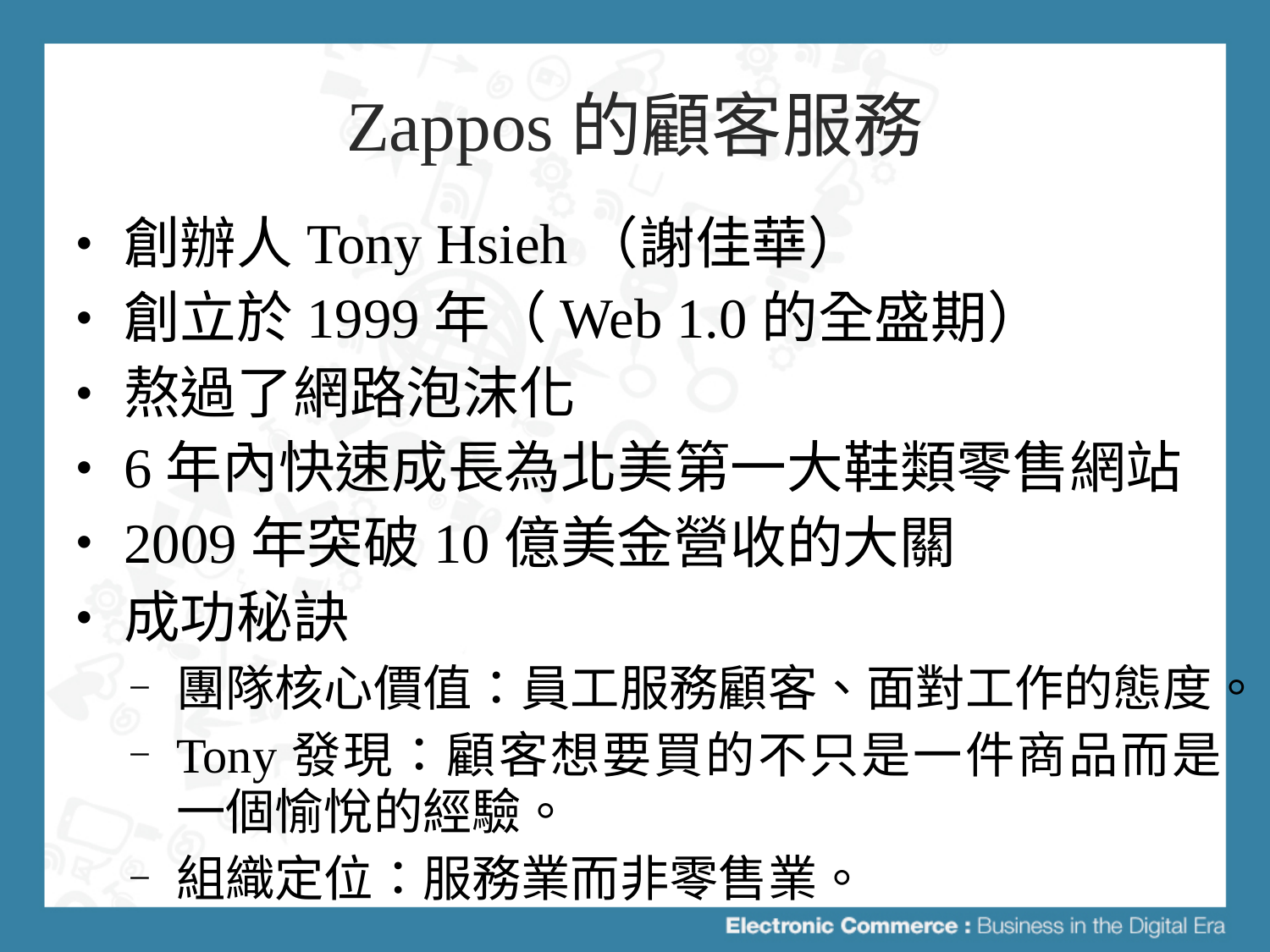

# Zappos的顧客服務
創辦人Tony Hsieh（謝佳華）
創立於1999年（Web 1.0的全盛期）
熬過了網路泡沫化
6年內快速成長為北美第一大鞋類零售網站
2009年突破10億美金營收的大關
成功秘訣
團隊核心價值：員工服務顧客、面對工作的態度。
Tony發現：顧客想要買的不只是一件商品而是一個愉悅的經驗。
組織定位：服務業而非零售業。